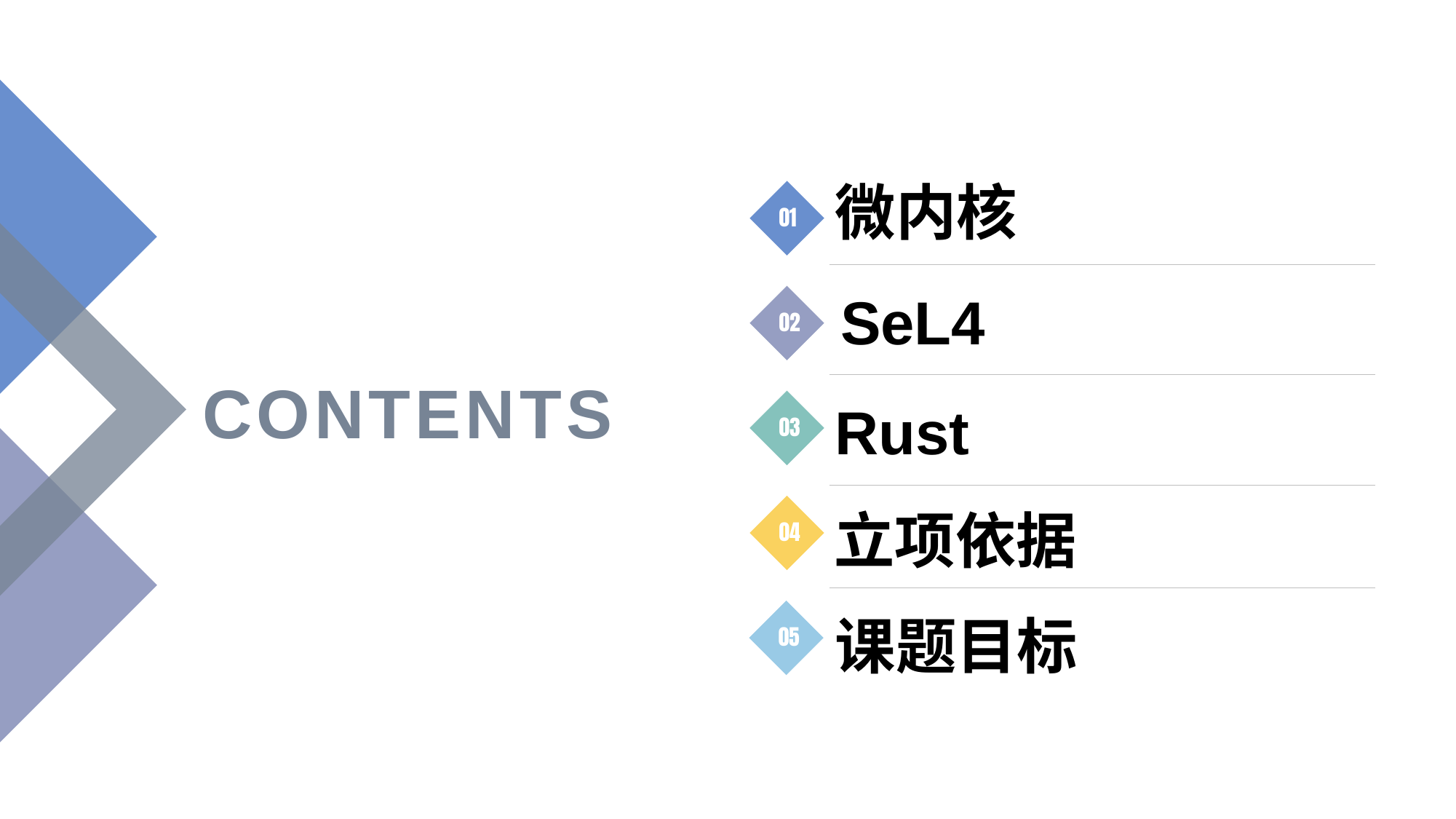

01
微内核
02
SeL4
CONTENTS
03
Rust
04
立项依据
05
课题目标